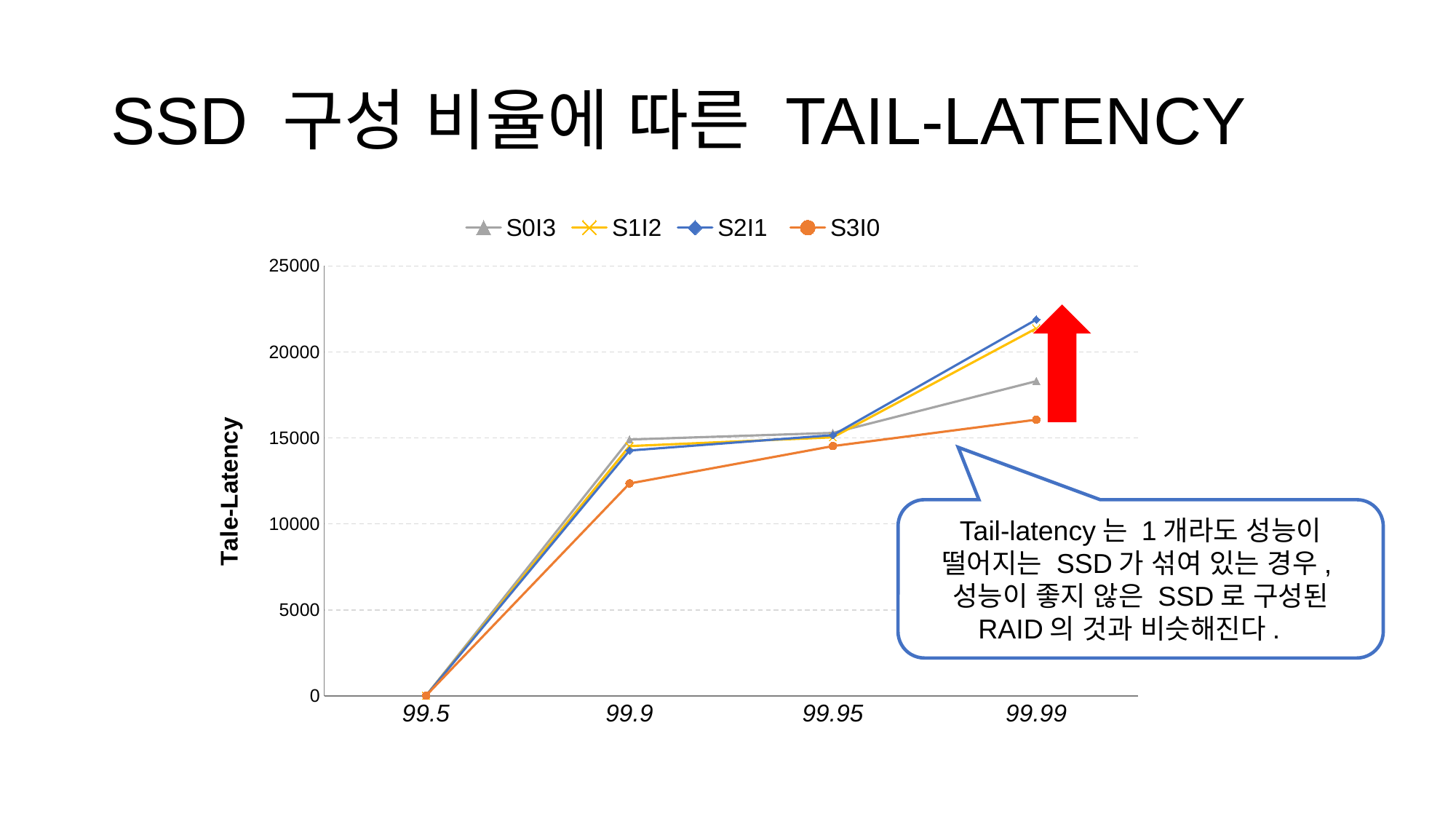

# SSD 구성 비율에 따른 TAIL-LATENCY

### Chart

| Category | S0I3 | S1I2 | S2I1  | S3I0 |
|---|---|---|---|---|
| 99.5 | 17.0 | 15.0 | 15.0 | 13.0 |
| 99.9 | 14912.0 | 14528.0 | 14272.0 | 12352.0 |
| 99.95 | 15296.0 | 15040.0 | 15168.0 | 14528.0 |
| 99.99 | 18304.0 | 21376.0 | 21888.0 | 16064.0 |
Tail-latency는 1개라도 성능이 떨어지는 SSD가 섞여 있는 경우,
성능이 좋지 않은 SSD로 구성된 RAID의 것과 비슷해진다.